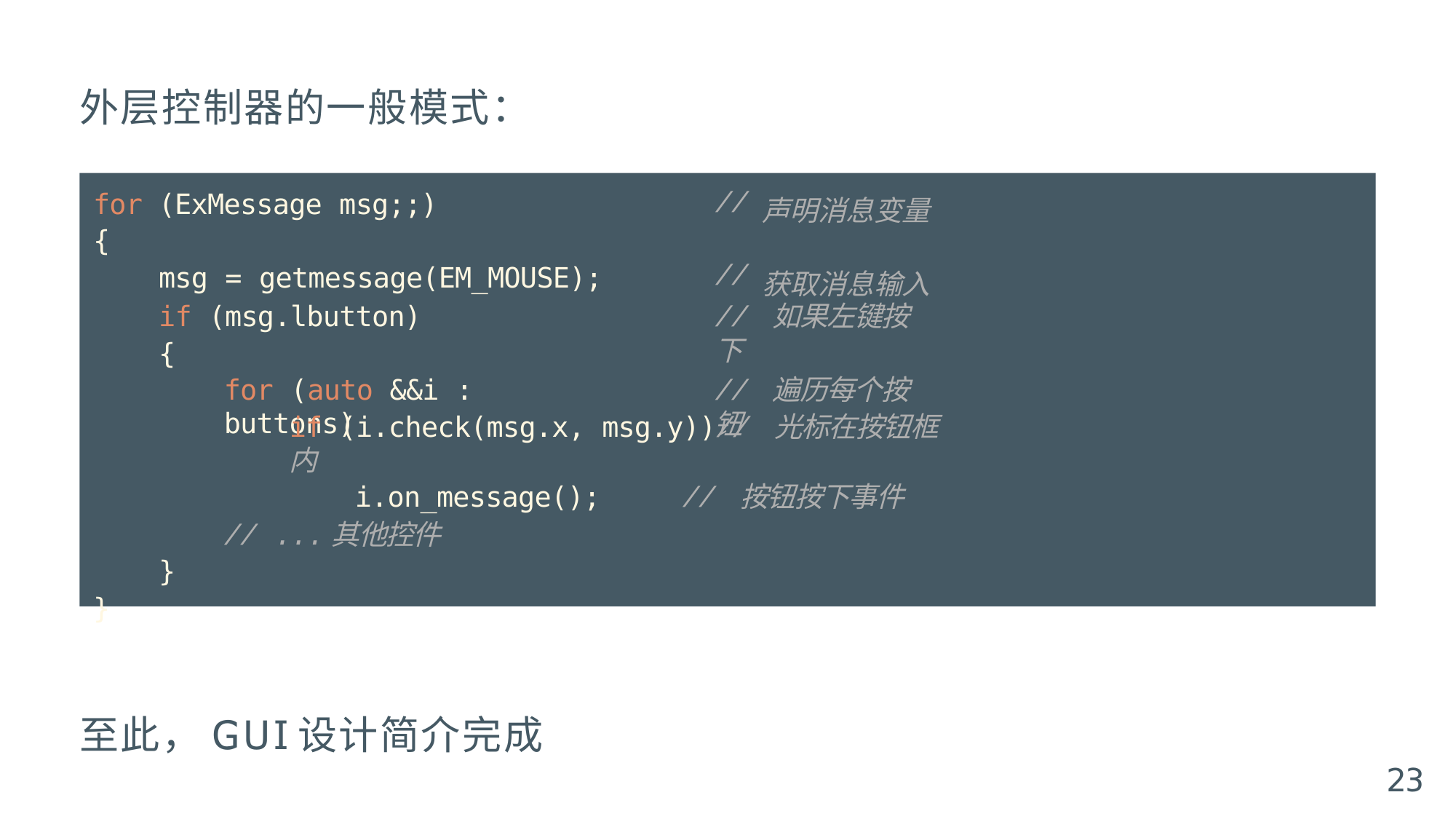

外层控制器的一般模式：

| for { | (ExMessage msg;;) | // | 声明消息变量 |
| --- | --- | --- | --- |
|  | msg = getmessage(EM\_MOUSE); | // | 获取消息输入 |
if (msg.lbutton)
{
for (auto &&i : buttons)
// 如果左键按下
// 遍历每个按钮
if (i.check(msg.x, msg.y))// 光标在按钮框内
i.on_message();	// 按钮按下事件
// ...其他控件
}
}

至此，GUI设计简介完成
23